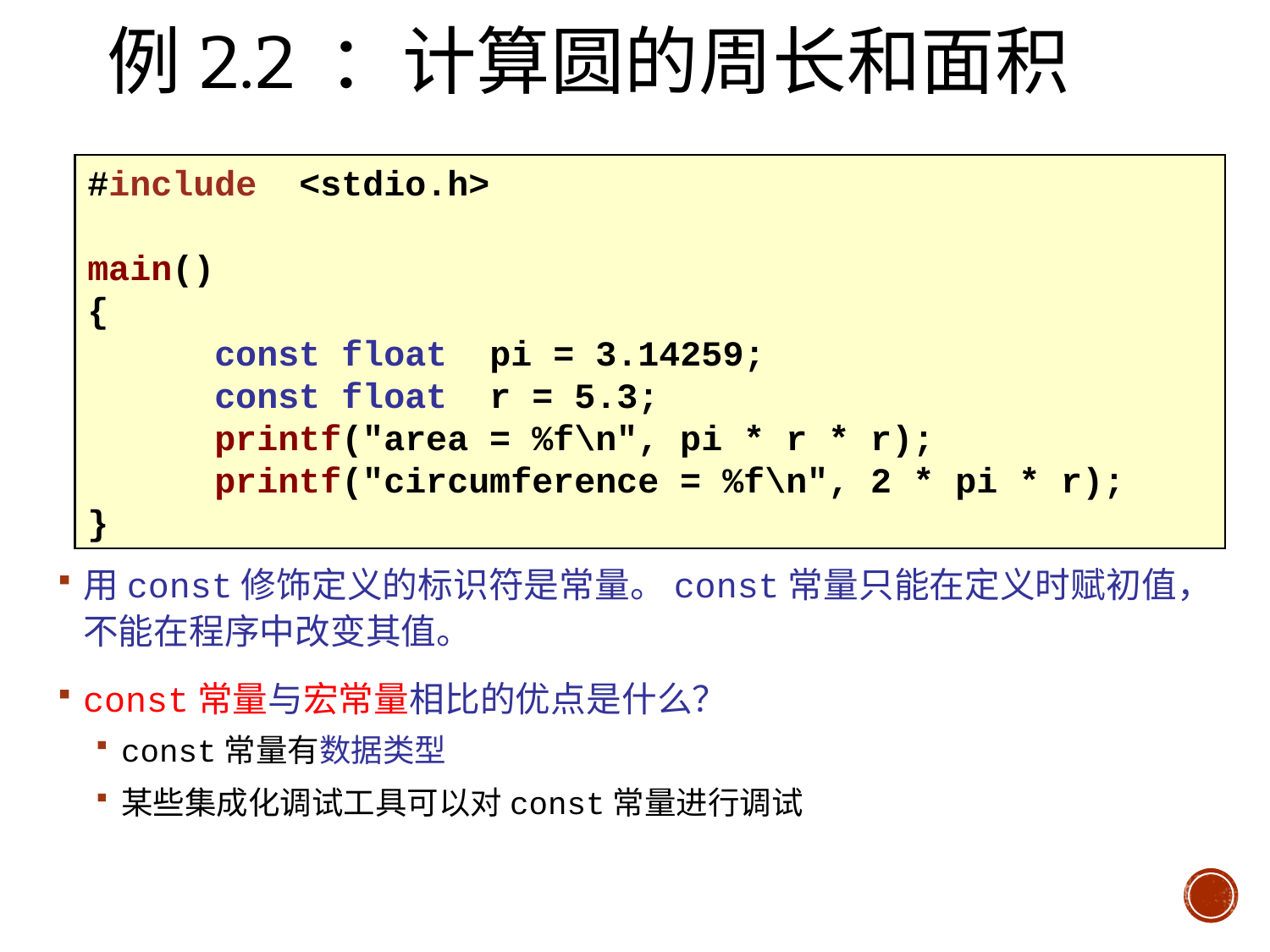

# 例2.2 ：计算圆的周长和面积
#include  <stdio.h>

main()
{
      const float  pi = 3.14259;
      const float  r = 5.3;
	printf("area = %f\n", pi * r * r);
	printf("circumference = %f\n", 2 * pi * r);
}
用const修饰定义的标识符是常量。const常量只能在定义时赋初值，不能在程序中改变其值。
const常量与宏常量相比的优点是什么？
const常量有数据类型
某些集成化调试工具可以对const常量进行调试

31